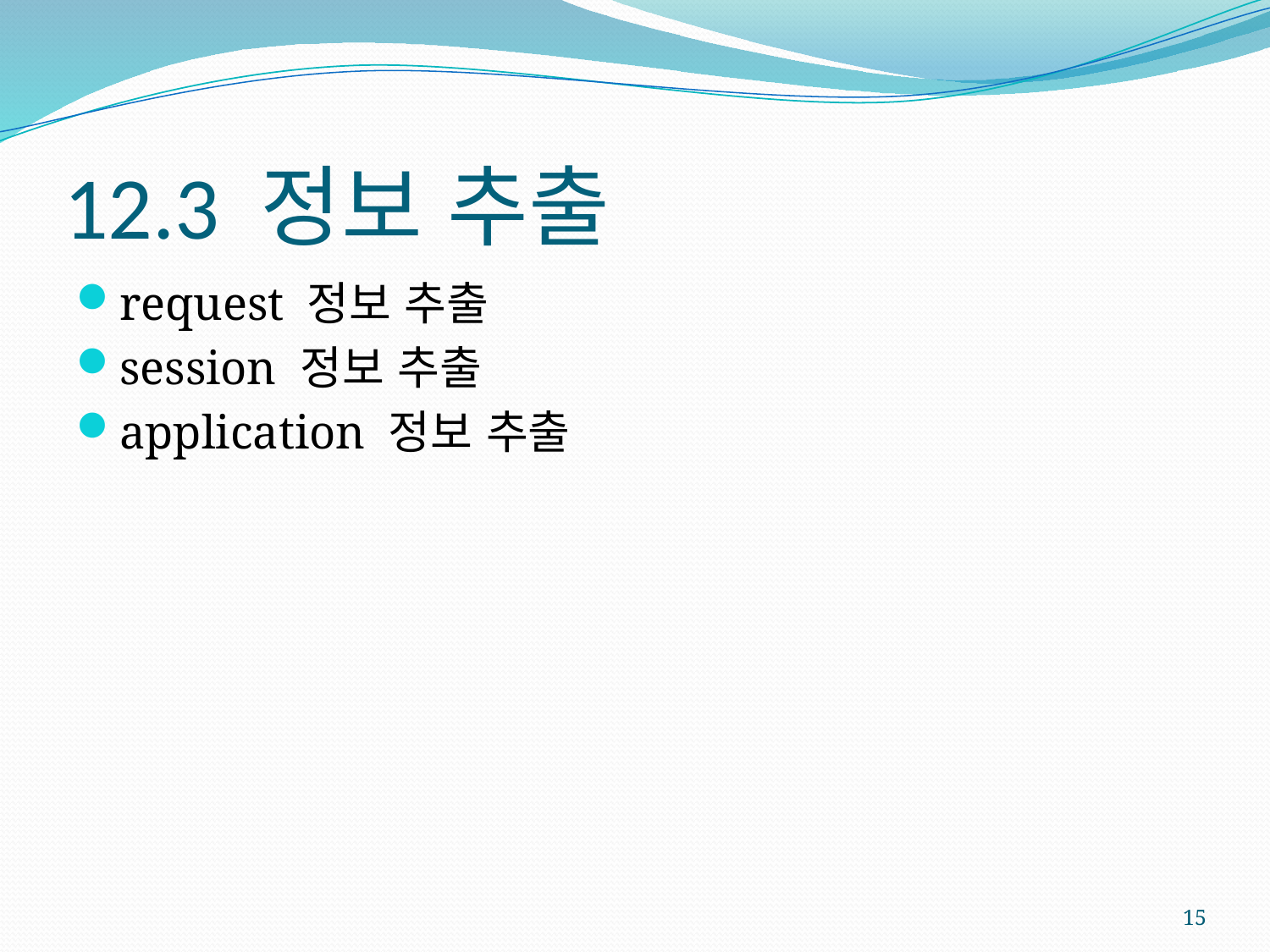

# 12.3 정보 추출
request 정보 추출
session 정보 추출
application 정보 추출
15